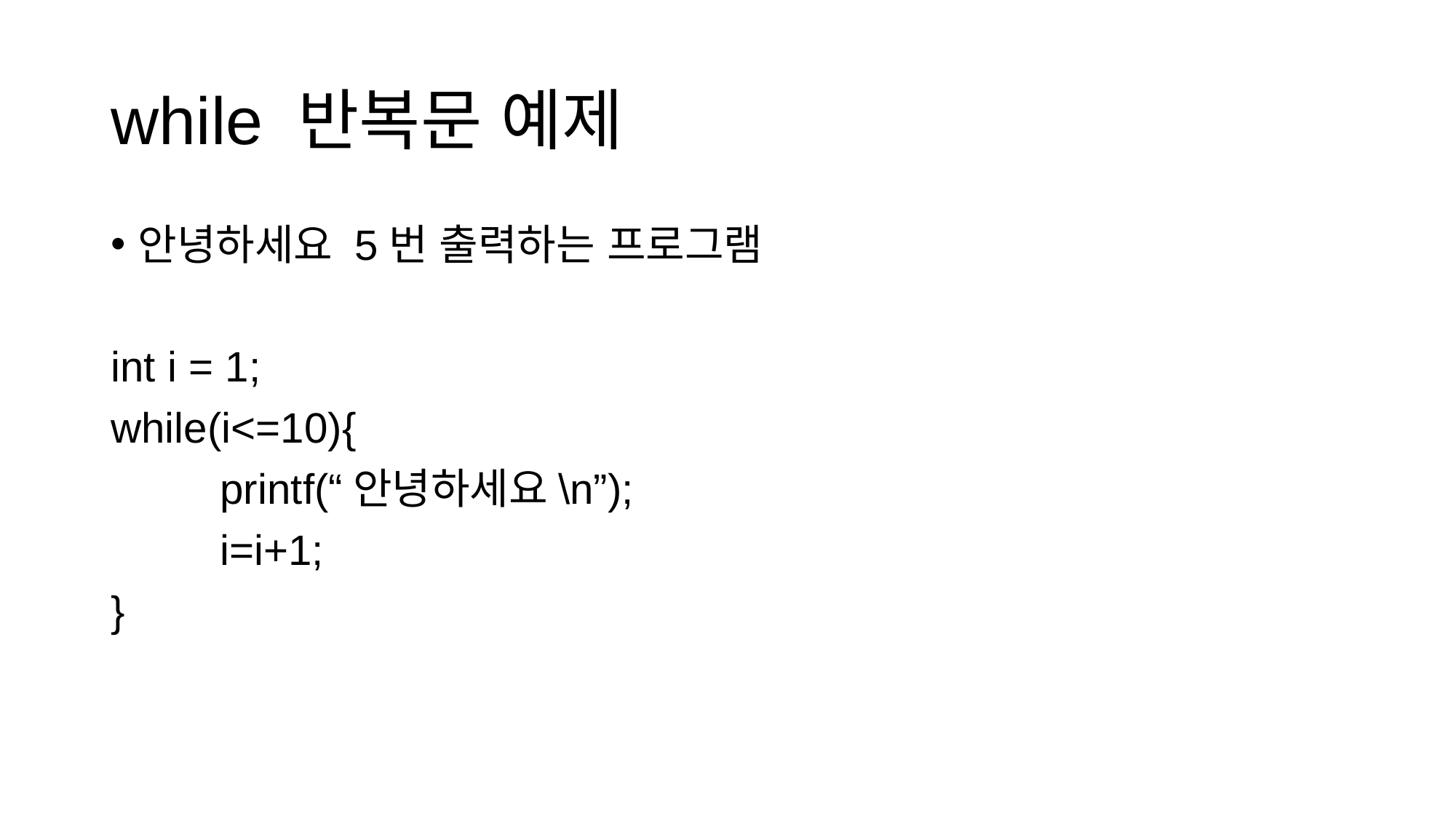

# while 반복문 예제
안녕하세요 5번 출력하는 프로그램

int i = 1;
while(i<=10){
	printf(“안녕하세요\n”);
	i=i+1;
}